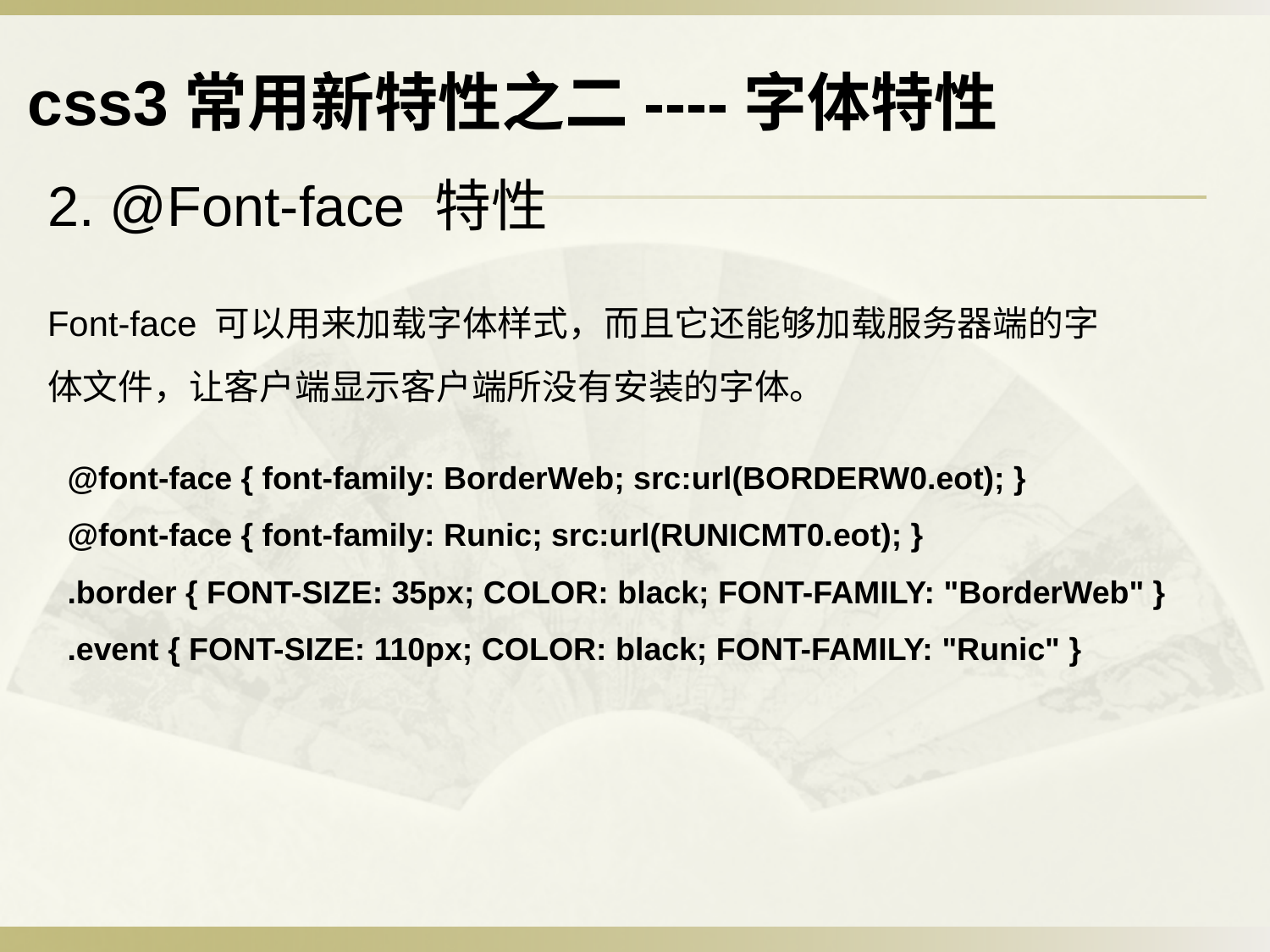

css3常用新特性之二----字体特性
2. @Font-face 特性

Font-face 可以用来加载字体样式，而且它还能够加载服务器端的字体文件，让客户端显示客户端所没有安装的字体。
@font-face { font-family: BorderWeb; src:url(BORDERW0.eot); }
@font-face { font-family: Runic; src:url(RUNICMT0.eot); }
.border { FONT-SIZE: 35px; COLOR: black; FONT-FAMILY: "BorderWeb" }
.event { FONT-SIZE: 110px; COLOR: black; FONT-FAMILY: "Runic" }